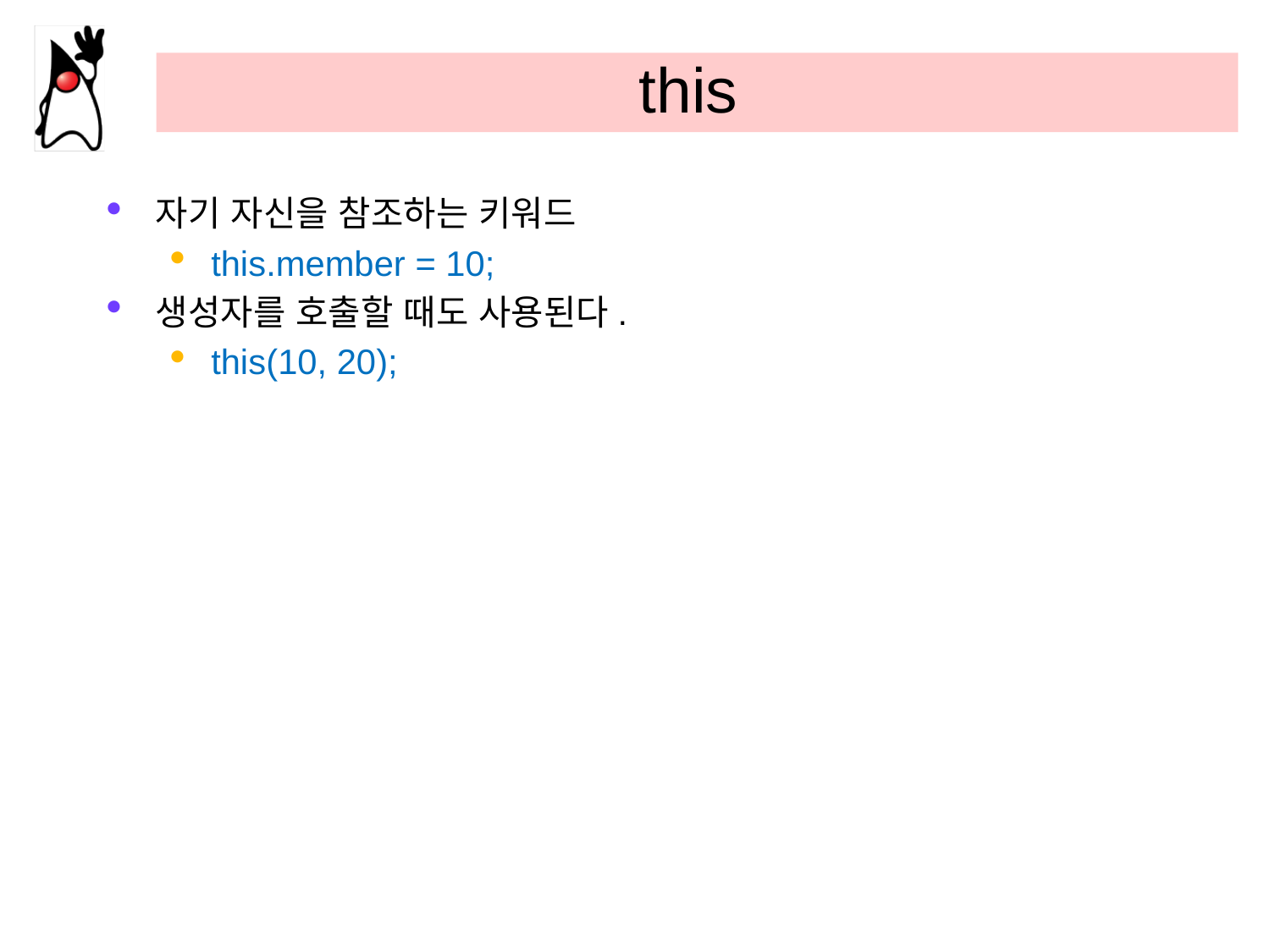

# this
자기 자신을 참조하는 키워드
this.member = 10;
생성자를 호출할 때도 사용된다.
this(10, 20);